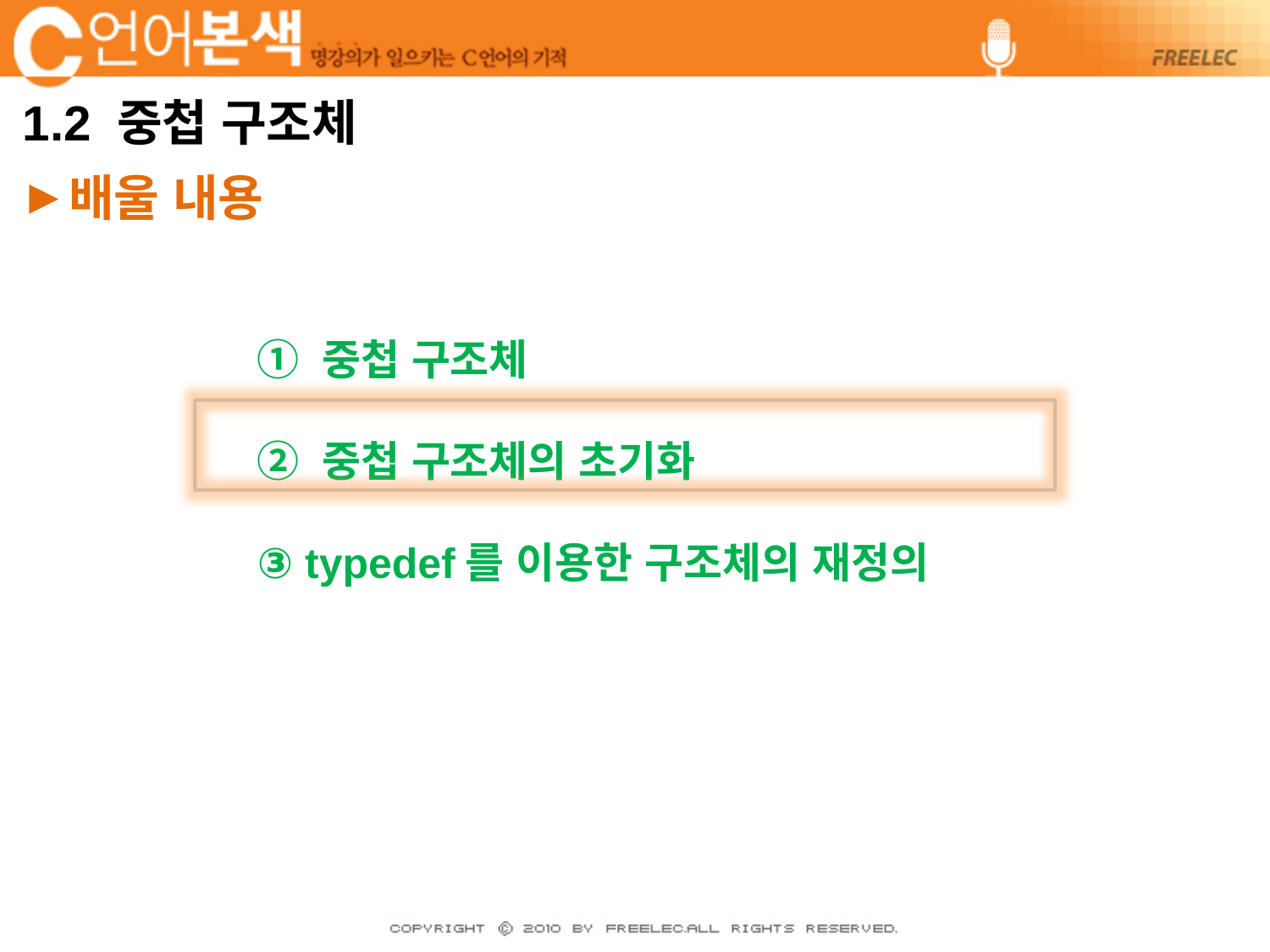

# 1.2 중첩 구조체
배울 내용

① 중첩 구조체
② 중첩 구조체의 초기화
③ typedef를 이용한 구조체의 재정의